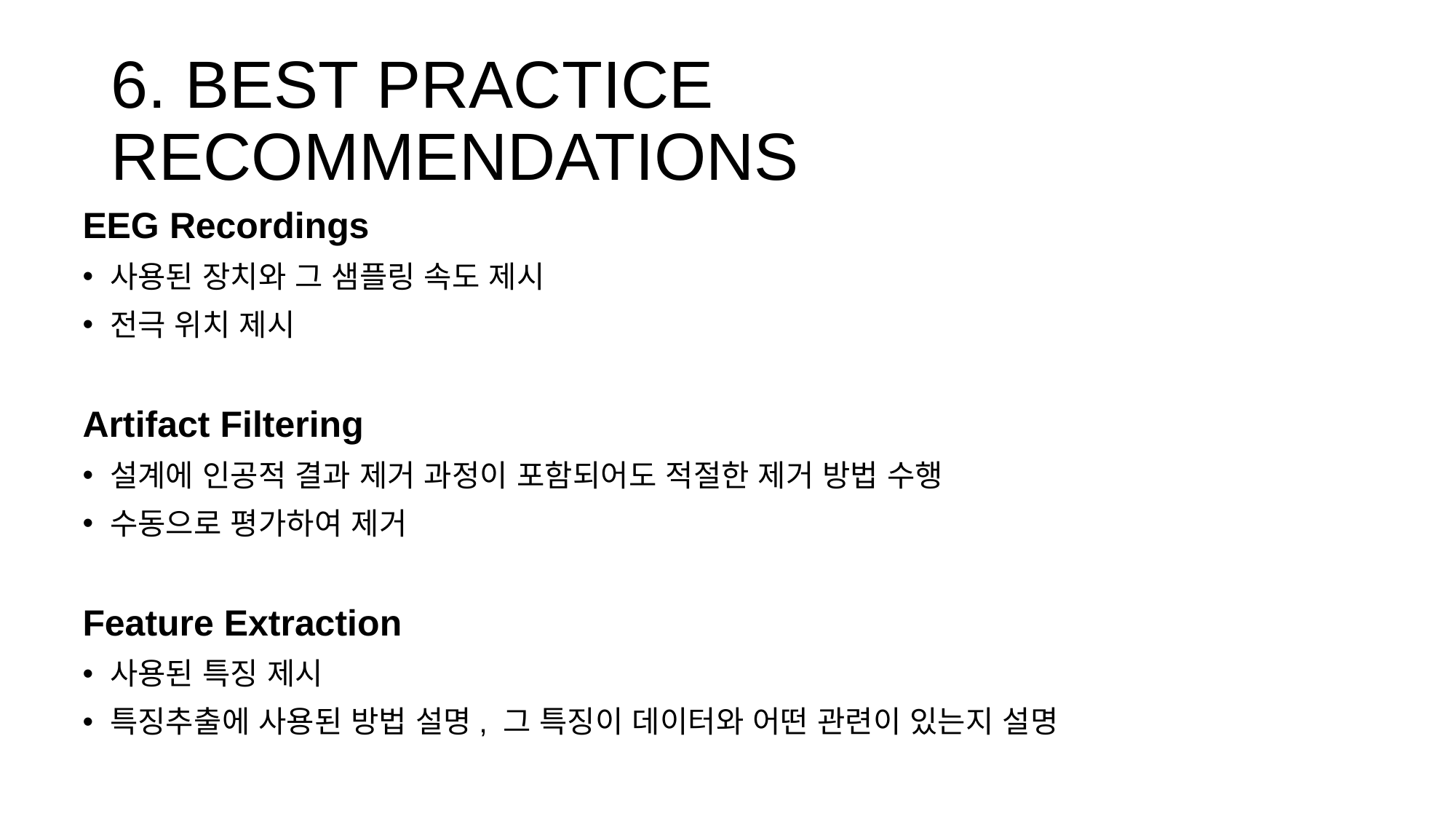

# 6. BEST PRACTICE RECOMMENDATIONS
EEG Recordings
사용된 장치와 그 샘플링 속도 제시
전극 위치 제시

Artifact Filtering
설계에 인공적 결과 제거 과정이 포함되어도 적절한 제거 방법 수행
수동으로 평가하여 제거

Feature Extraction
사용된 특징 제시
특징추출에 사용된 방법 설명, 그 특징이 데이터와 어떤 관련이 있는지 설명